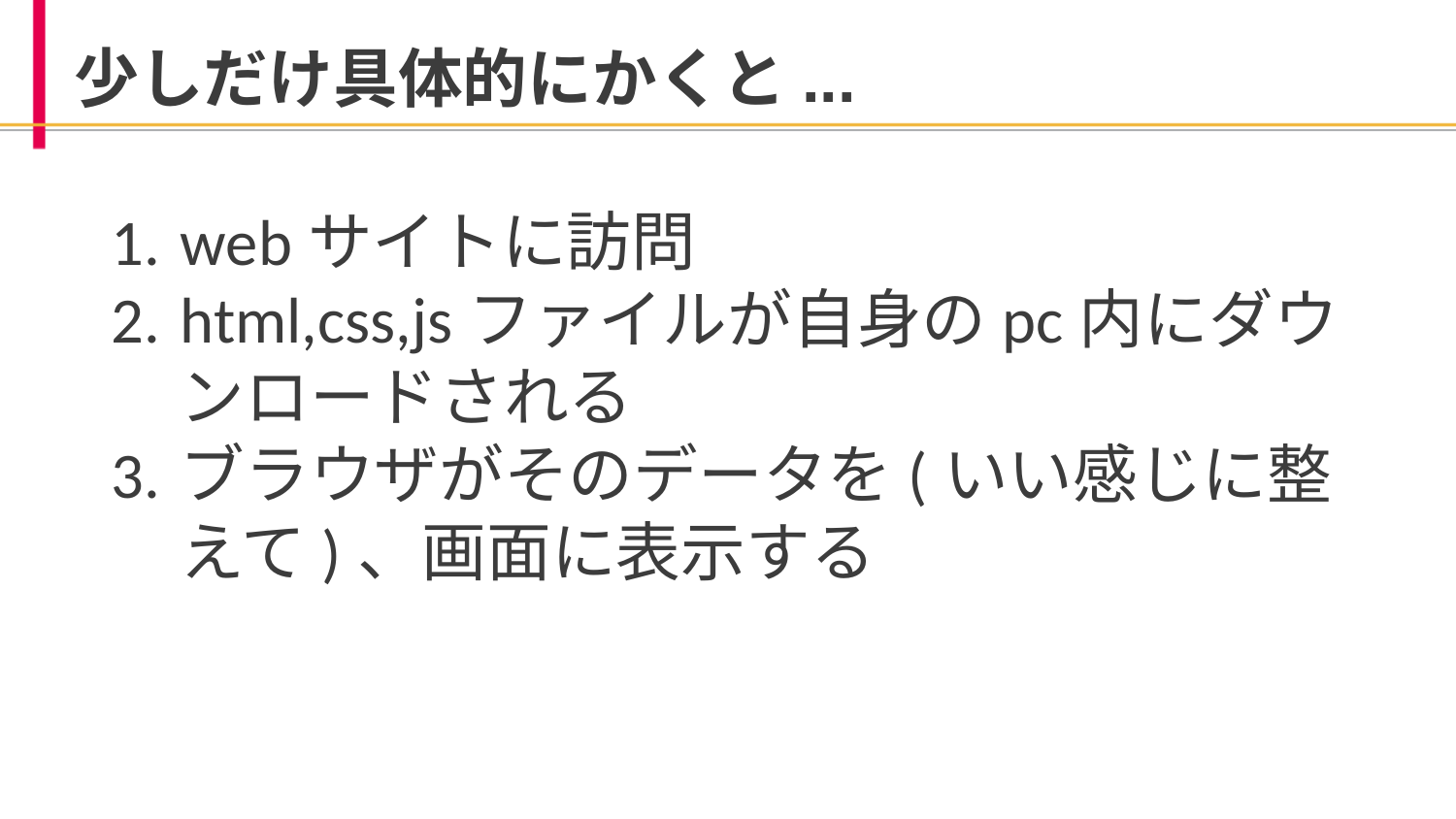

# 少しだけ具体的にかくと...
webサイトに訪問
html,css,jsファイルが自身のpc内にダウンロードされる
ブラウザがそのデータを(いい感じに整えて)、画面に表示する